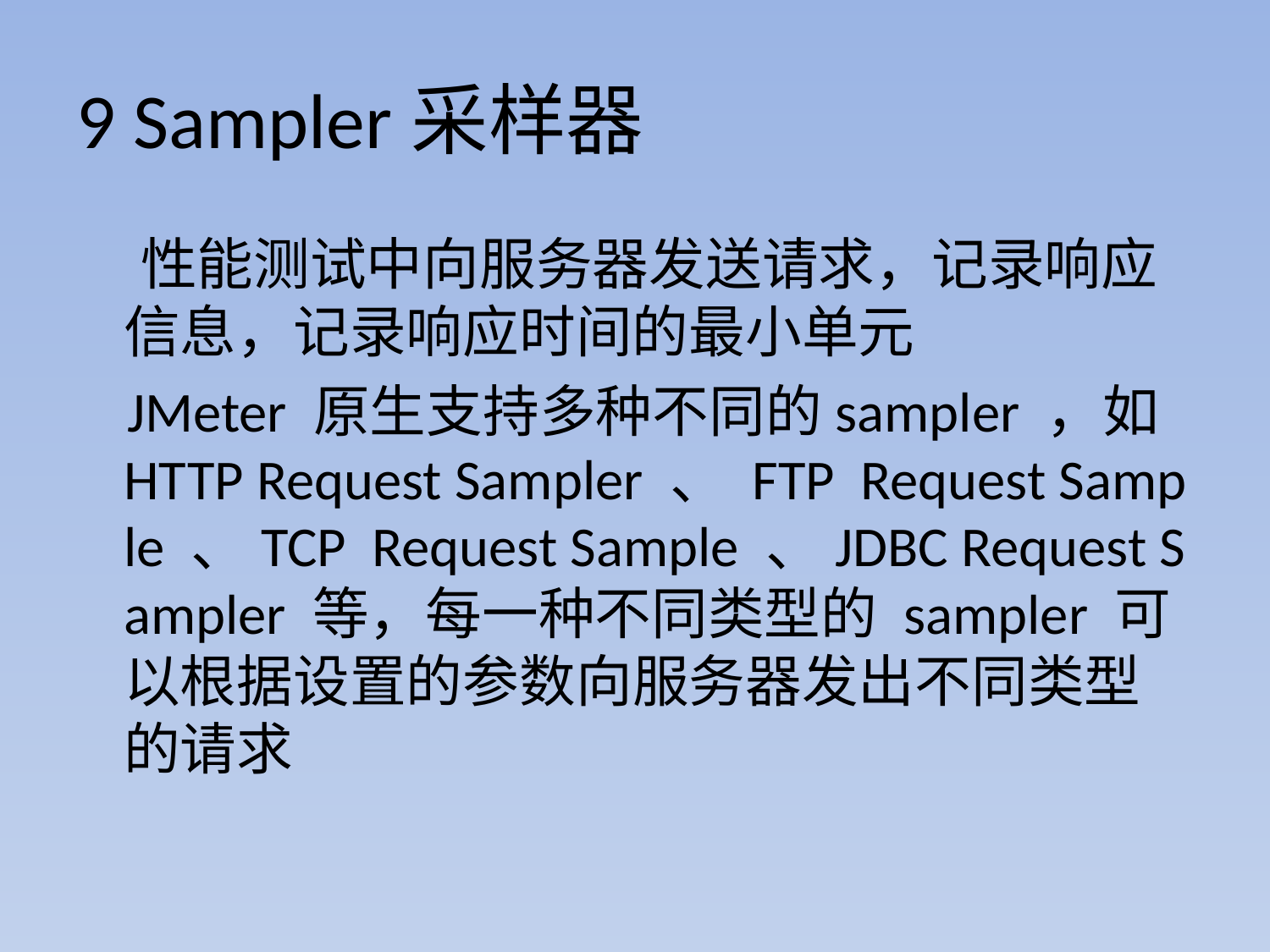

# 9 Sampler采样器
    性能测试中向服务器发送请求，记录响应信息，记录响应时间的最小单元
    JMeter 原生支持多种不同的sampler ，如 HTTP Request Sampler 、 FTP  Request Sample 、TCP  Request Sample 、JDBC Request Sampler 等，每一种不同类型的 sampler 可以根据设置的参数向服务器发出不同类型的请求